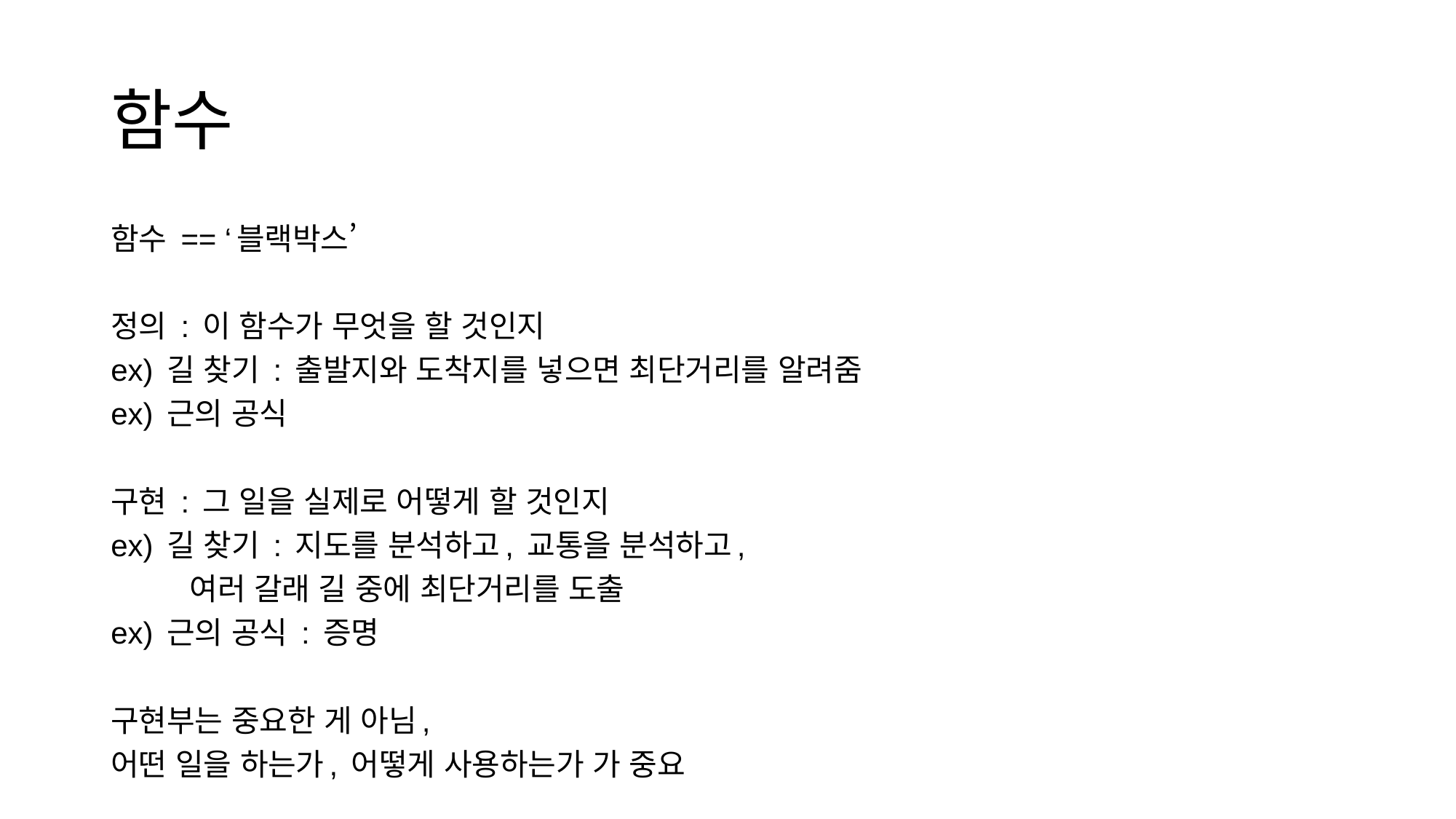

# 함수
함수 == ‘블랙박스’

정의 : 이 함수가 무엇을 할 것인지
ex) 길 찾기 : 출발지와 도착지를 넣으면 최단거리를 알려줌
ex) 근의 공식

구현 : 그 일을 실제로 어떻게 할 것인지
ex) 길 찾기 : 지도를 분석하고, 교통을 분석하고,
		여러 갈래 길 중에 최단거리를 도출
ex) 근의 공식 : 증명

구현부는 중요한 게 아님,
어떤 일을 하는가, 어떻게 사용하는가 가 중요